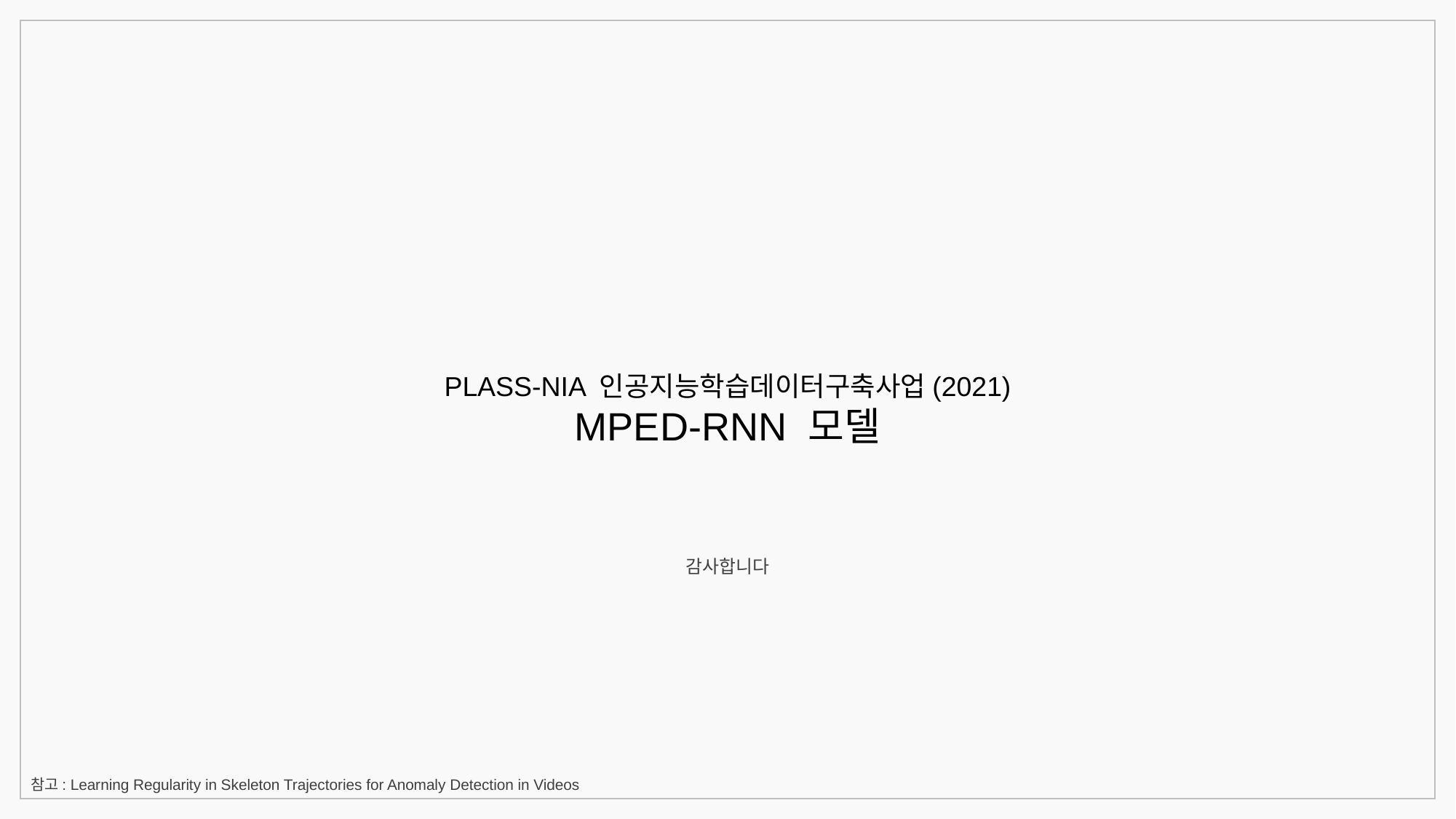

PLASS-NIA 인공지능학습데이터구축사업(2021)
MPED-RNN 모델
감사합니다
참고: Learning Regularity in Skeleton Trajectories for Anomaly Detection in Videos